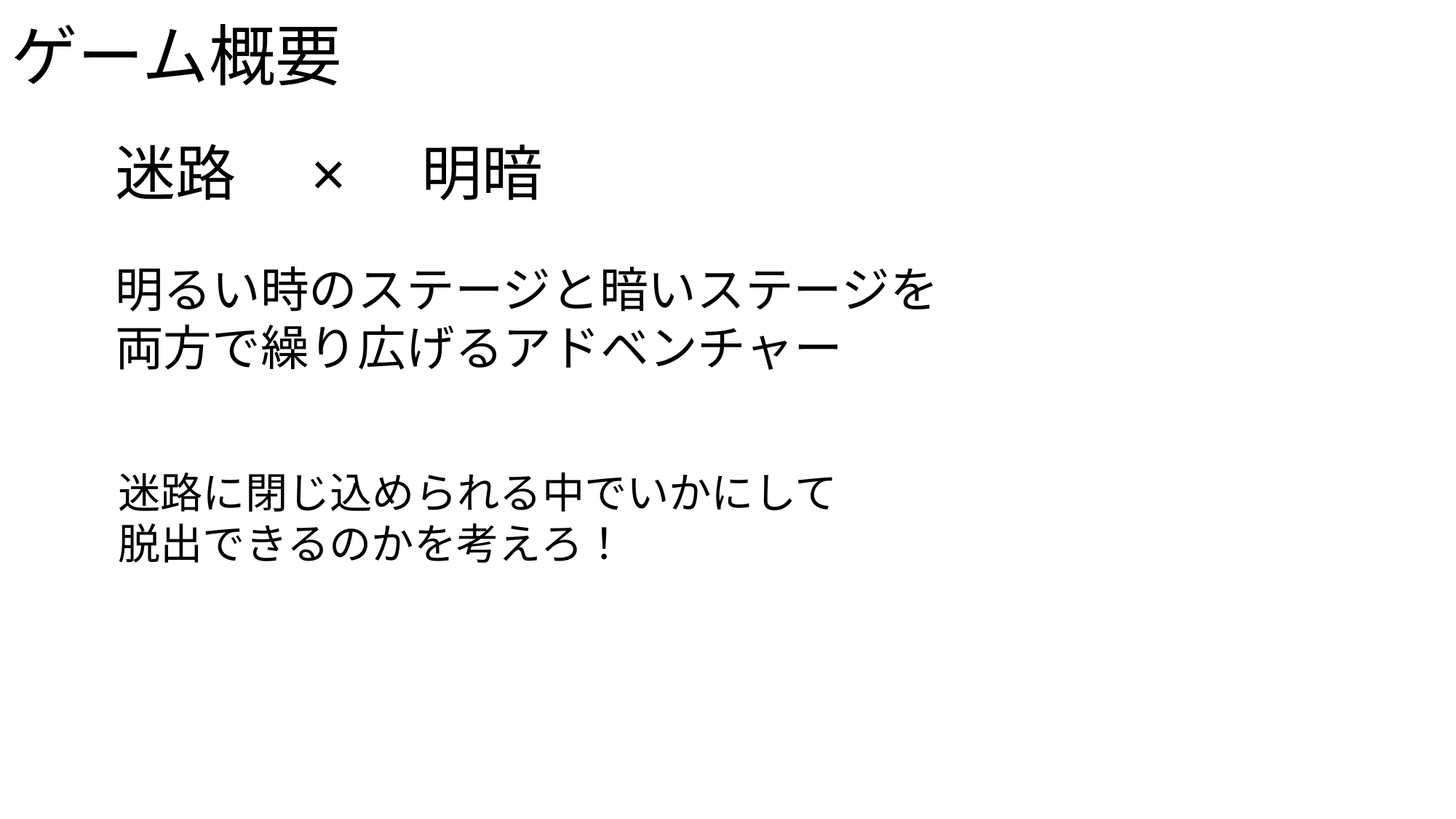

# ゲーム概要
迷路　×　明暗
明るい時のステージと暗いステージを両方で繰り広げるアドベンチャー
迷路に閉じ込められる中でいかにして脱出できるのかを考えろ！